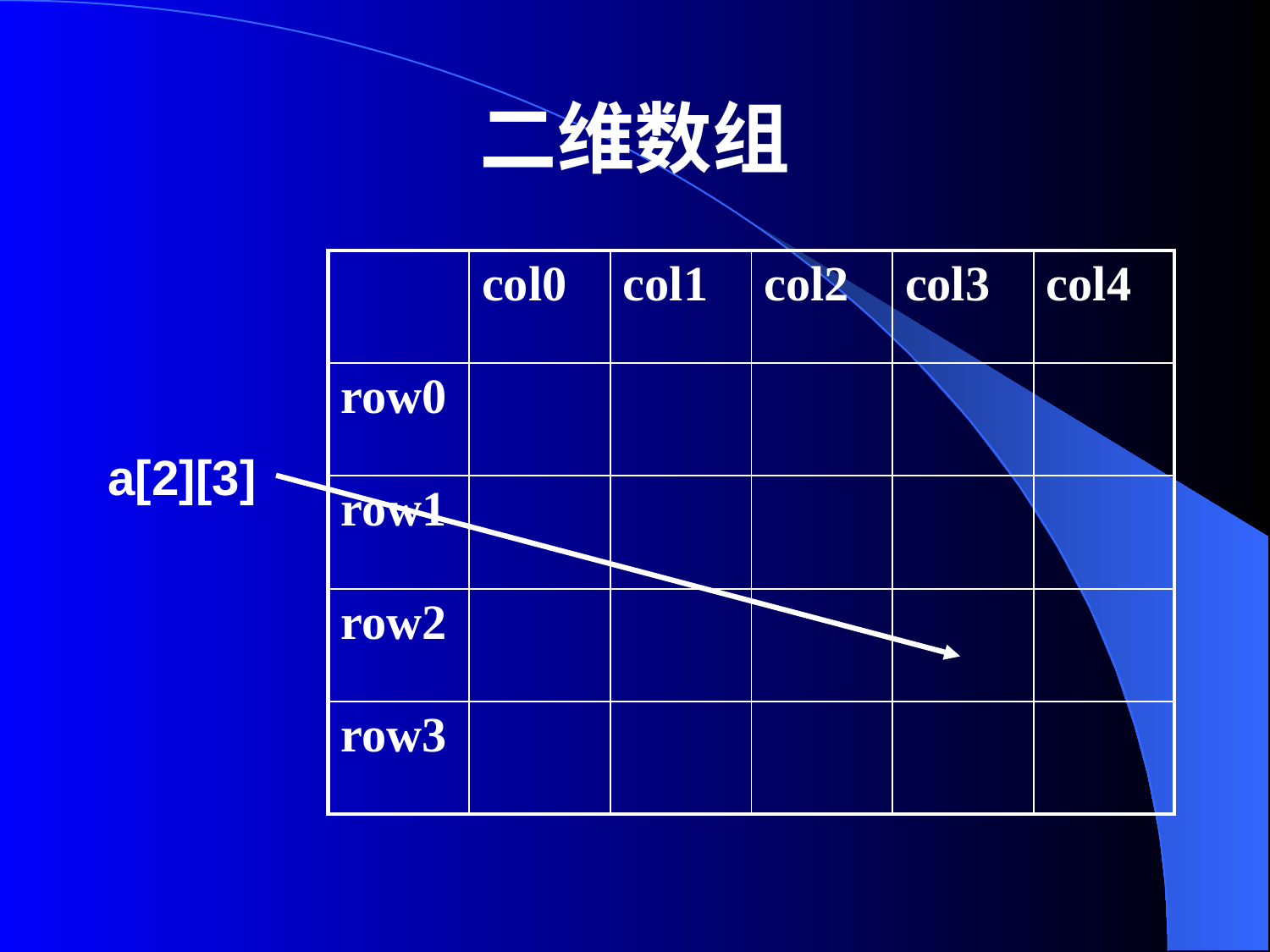

# 二维数组
|  | col0 | col1 | col2 | col3 | col4 |
| --- | --- | --- | --- | --- | --- |
| row0 |  |  |  |  |  |
| row1 |  |  |  |  |  |
| row2 |  |  |  |  |  |
| row3 |  |  |  |  |  |
a[2][3]